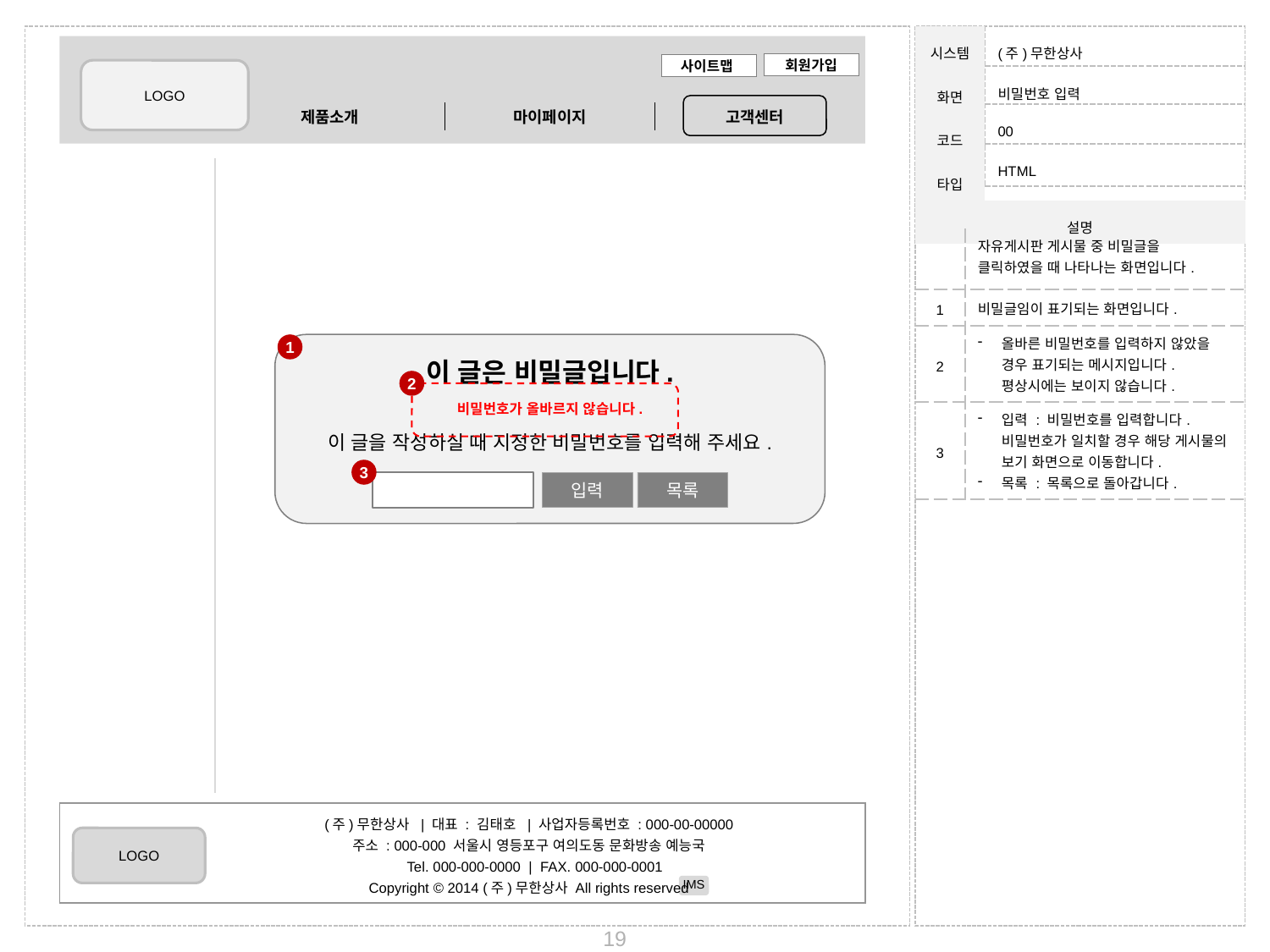

| 비밀번호 입력 |
| --- |
| 00 |
| HTML |

|  | 자유게시판 게시물 중 비밀글을 클릭하였을 때 나타나는 화면입니다. |
| --- | --- |
| 1 | 비밀글임이 표기되는 화면입니다. |
| 2 | 올바른 비밀번호를 입력하지 않았을 경우 표기되는 메시지입니다.평상시에는 보이지 않습니다. |
| 3 | 입력 : 비밀번호를 입력합니다. 비밀번호가 일치할 경우 해당 게시물의 보기 화면으로 이동합니다. 목록 : 목록으로 돌아갑니다. |
이 글은 비밀글입니다.

비밀번호가 올바르지 않습니다.

이 글을 작성하실 때 지정한 비밀번호를 입력해 주세요.

1
2

3

입력
목록
19